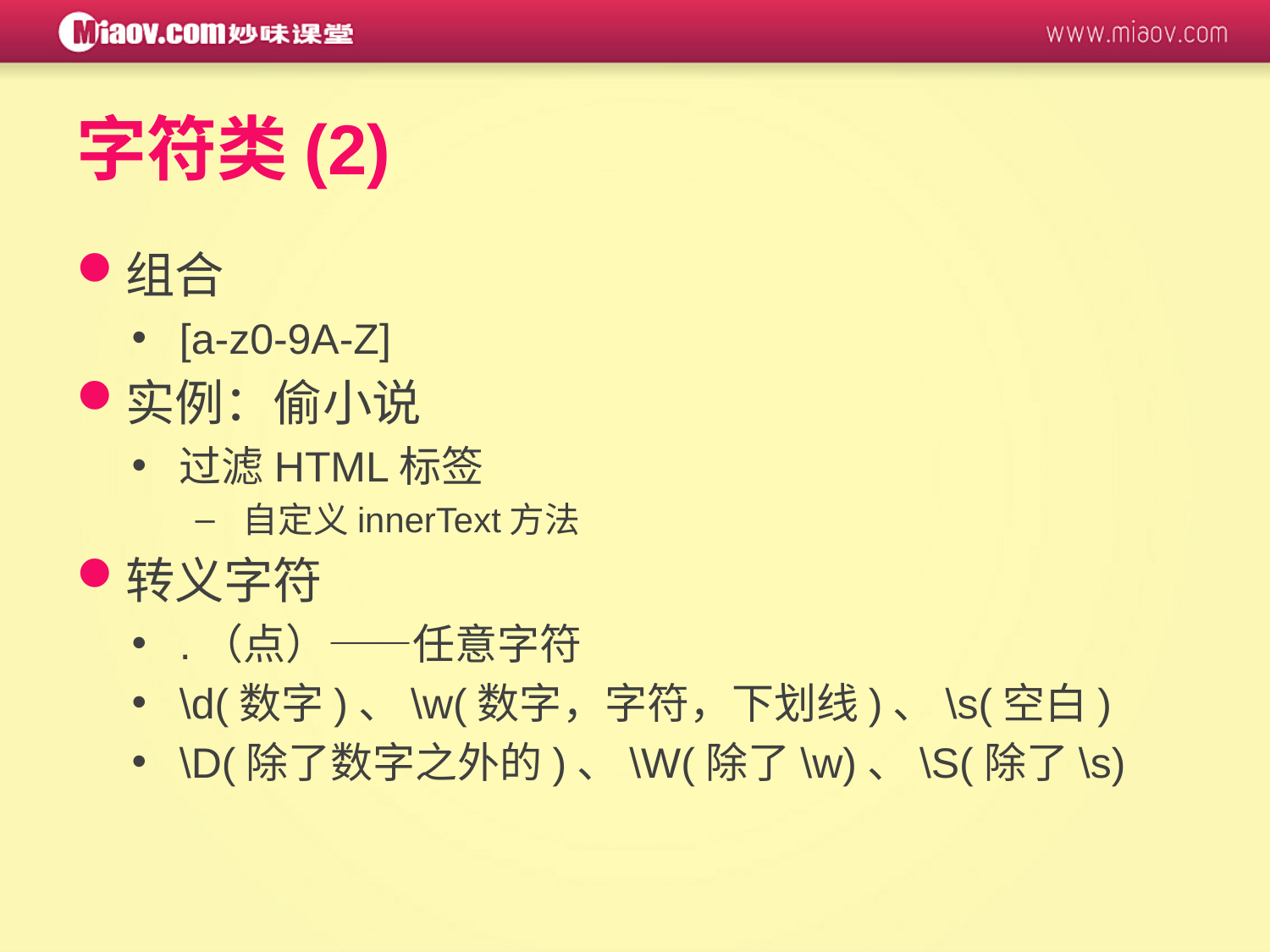

# 字符类(2)
组合
[a-z0-9A-Z]
实例：偷小说
过滤HTML标签
自定义innerText方法
转义字符
.（点）——任意字符
\d(数字)、\w(数字，字符，下划线)、\s(空白)
\D(除了数字之外的)、\W(除了\w)、\S(除了\s)